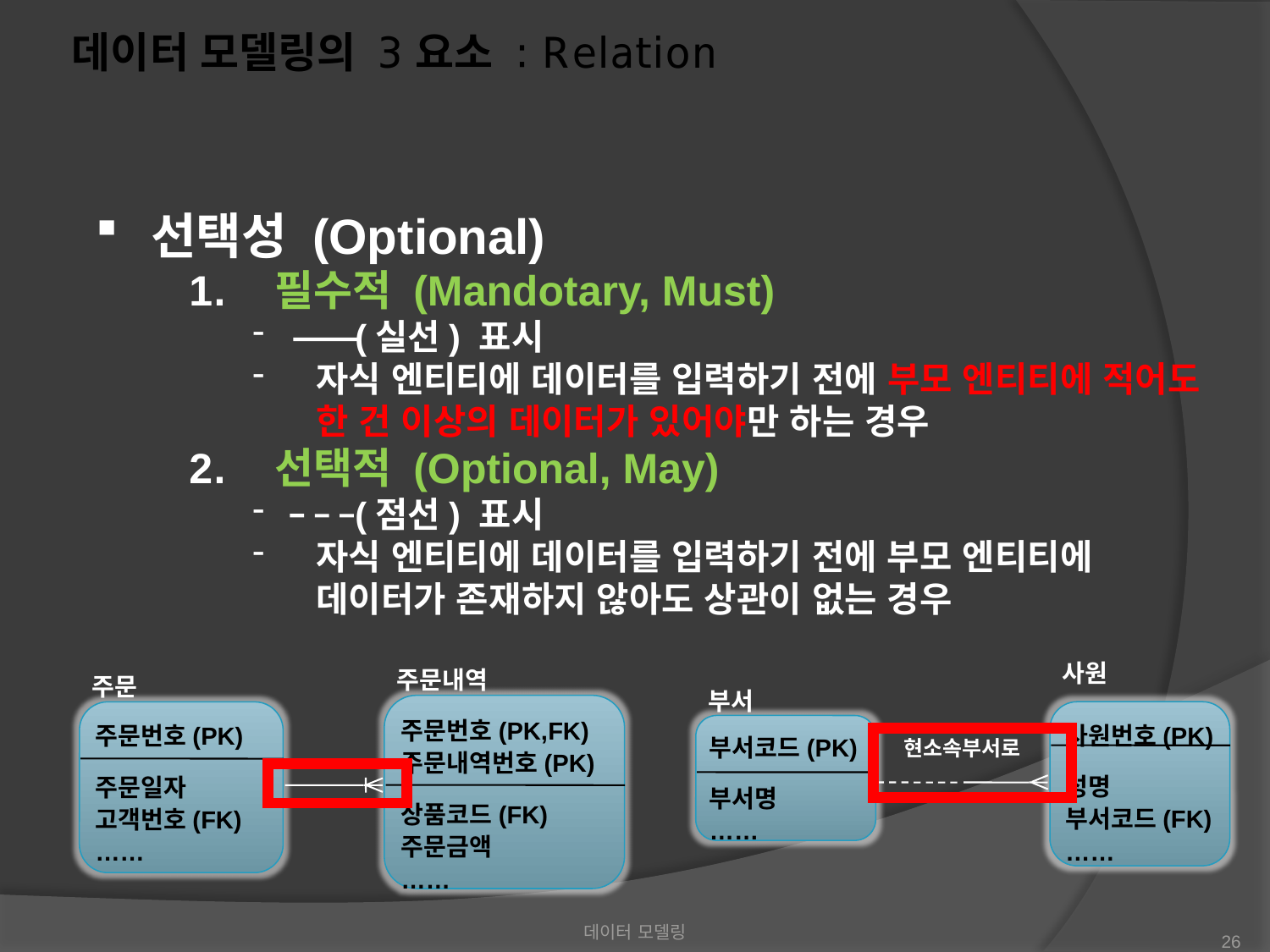

데이터 모델링의 3요소 : Relation
 선택성 (Optional)
 필수적 (Mandotary, Must)
    (실선) 표시
자식 엔티티에 데이터를 입력하기 전에 부모 엔티티에 적어도 한 건 이상의 데이터가 있어야만 하는 경우
 선택적 (Optional, May)
    (점선) 표시
자식 엔티티에 데이터를 입력하기 전에 부모 엔티티에 데이터가 존재하지 않아도 상관이 없는 경우

사원
주문내역
주문
부서
주문번호(PK,FK)
주문내역번호(PK)

상품코드(FK)
주문금액
……
사원번호(PK)

성명
부서코드(FK)
……
주문번호(PK)

주문일자
고객번호(FK)
……
부서코드(PK)

부서명
……

현소속부서로

데이터 모델링
26